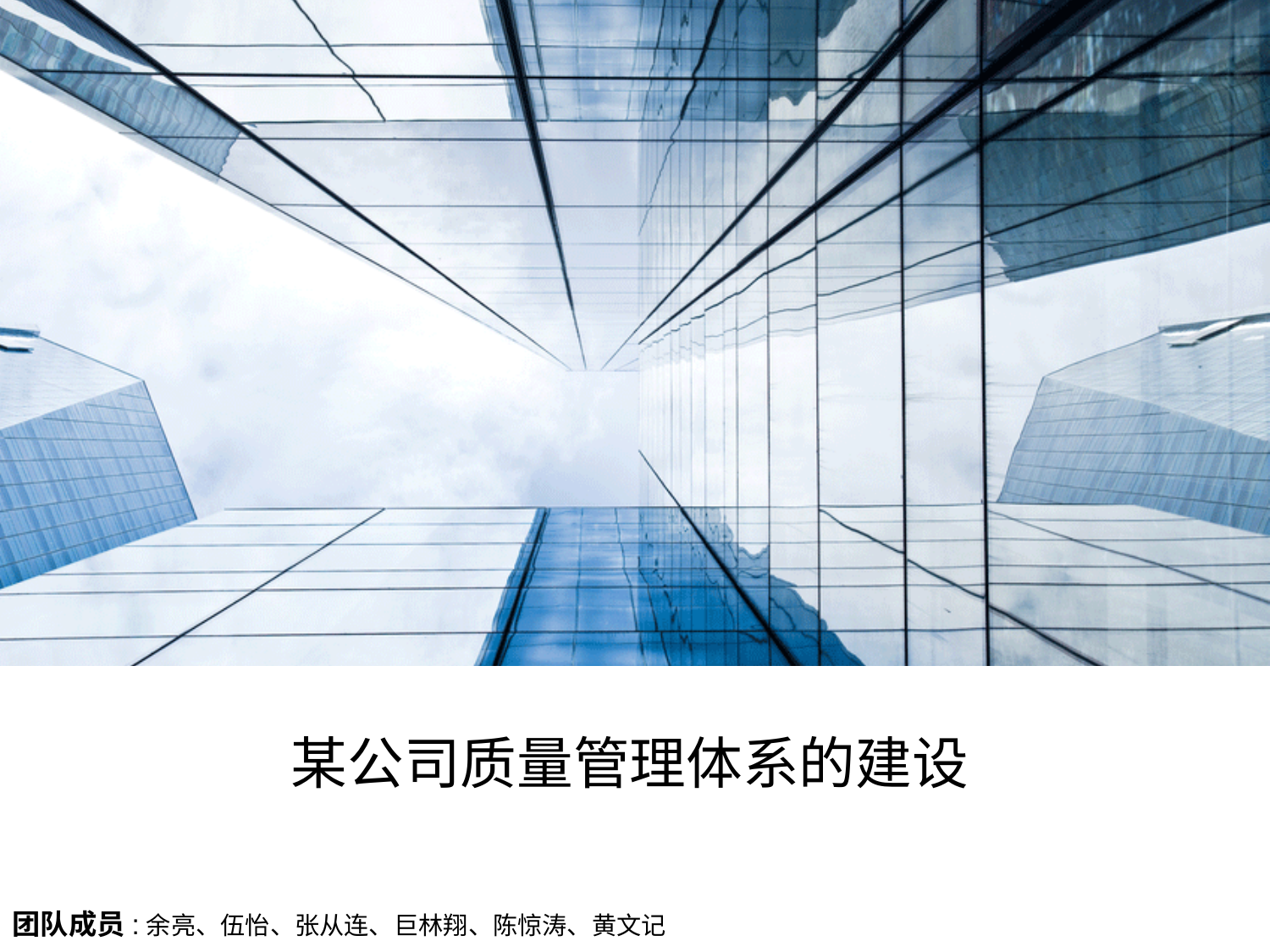

某公司质量管理体系的建设
团队成员:余亮、伍怡、张从连、巨林翔、陈惊涛、黄文记